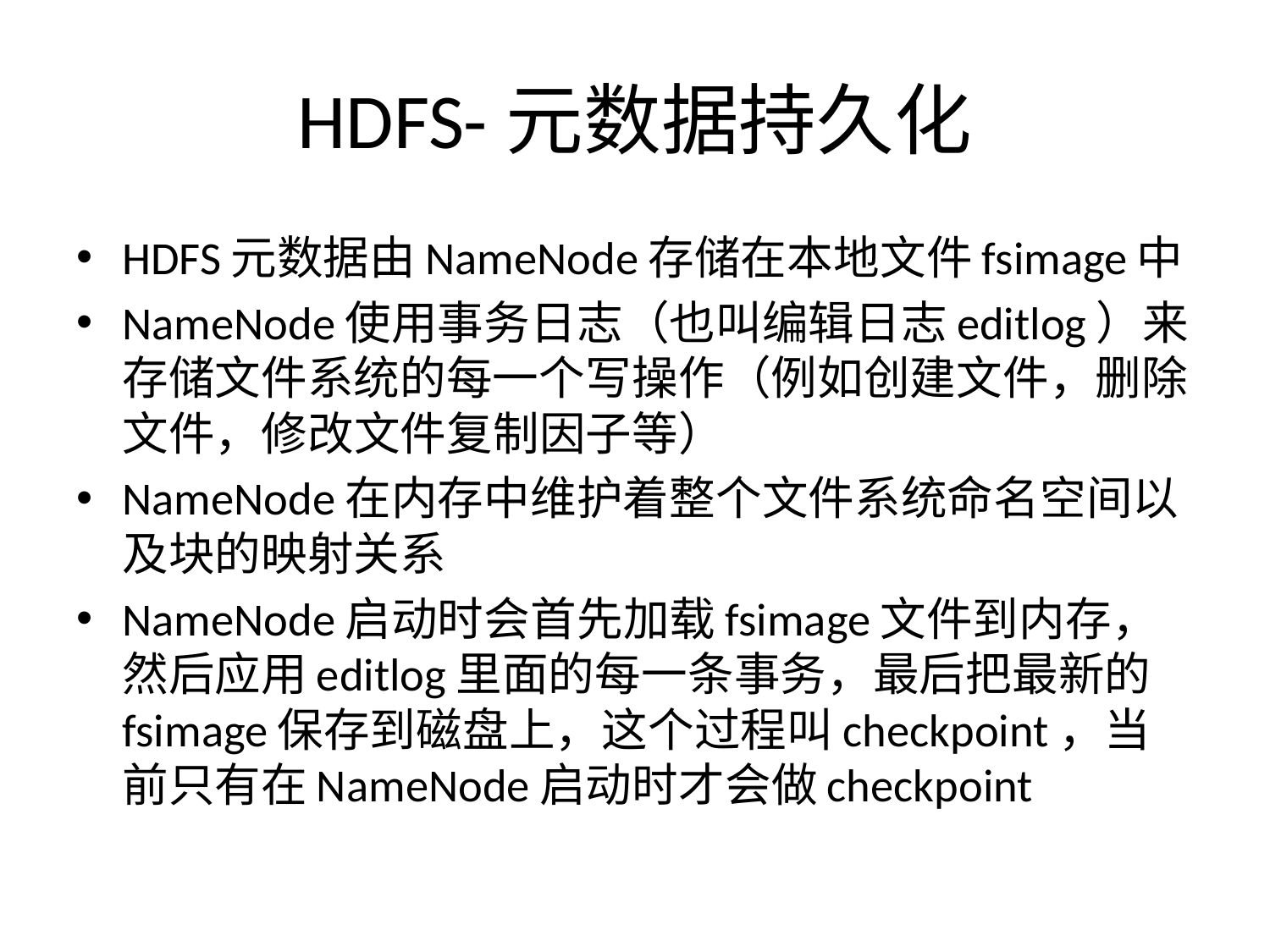

# HDFS-元数据持久化
HDFS元数据由NameNode存储在本地文件fsimage中
NameNode使用事务日志（也叫编辑日志editlog）来存储文件系统的每一个写操作（例如创建文件，删除文件，修改文件复制因子等）
NameNode在内存中维护着整个文件系统命名空间以及块的映射关系
NameNode启动时会首先加载fsimage文件到内存，然后应用editlog里面的每一条事务，最后把最新的fsimage保存到磁盘上，这个过程叫checkpoint，当前只有在NameNode启动时才会做checkpoint